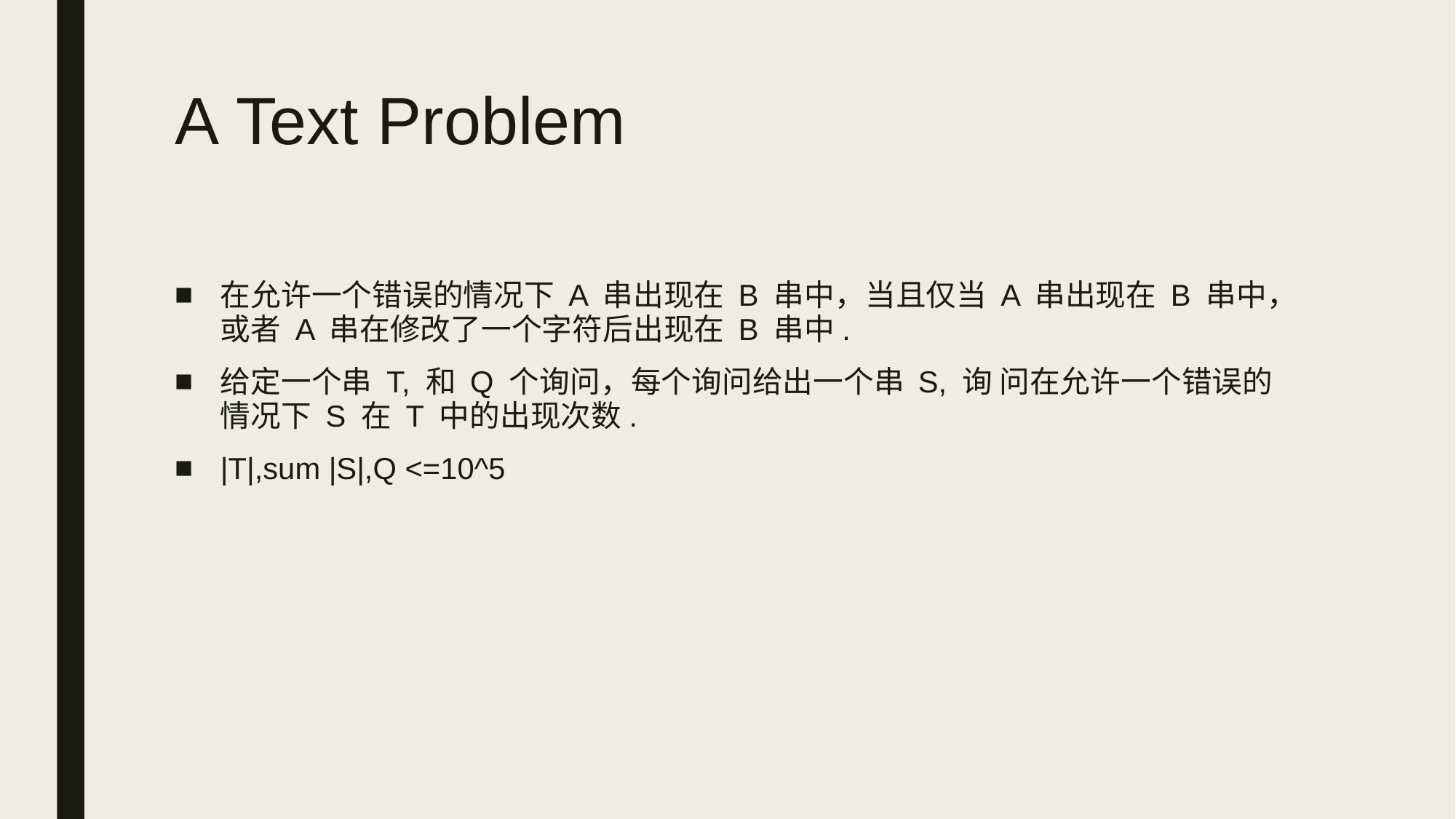

# A Text Problem
在允许一个错误的情况下 A 串出现在 B 串中，当且仅当 A 串出现在 B 串中，或者 A 串在修改了一个字符后出现在 B 串中.
给定一个串 T, 和 Q 个询问，每个询问给出一个串 S, 询 问在允许一个错误的情况下 S 在 T 中的出现次数.
|T|,sum |S|,Q <=10^5